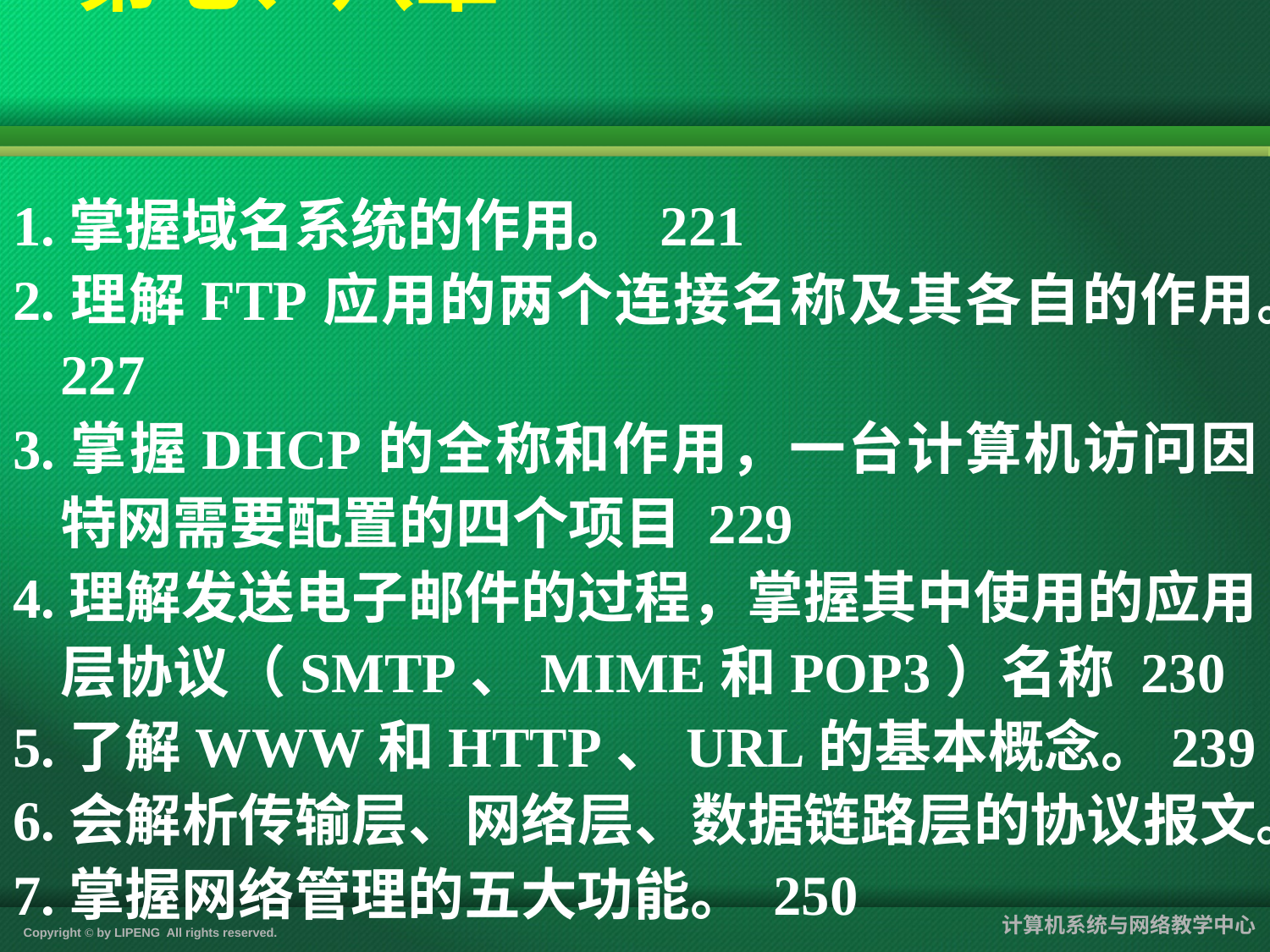

# 第七、八章
1.掌握域名系统的作用。 221
2.理解FTP应用的两个连接名称及其各自的作用。227
3.掌握DHCP的全称和作用，一台计算机访问因特网需要配置的四个项目 229
4.理解发送电子邮件的过程，掌握其中使用的应用层协议（SMTP、MIME和POP3）名称 230
5.了解WWW和HTTP、URL的基本概念。239
6.会解析传输层、网络层、数据链路层的协议报文。
7.掌握网络管理的五大功能。 250